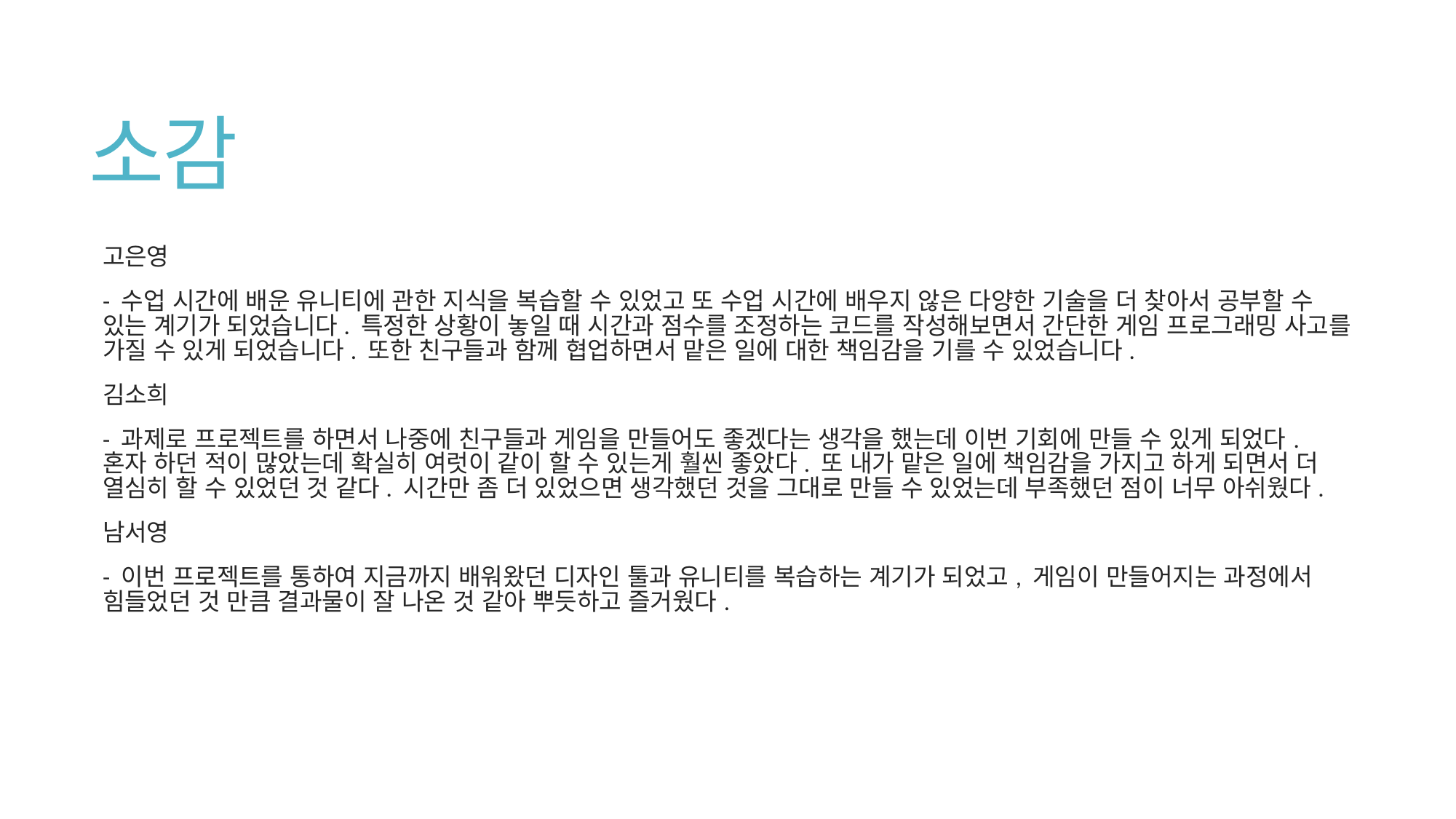

# 소감
고은영
- 수업 시간에 배운 유니티에 관한 지식을 복습할 수 있었고 또 수업 시간에 배우지 않은 다양한 기술을 더 찾아서 공부할 수 있는 계기가 되었습니다. 특정한 상황이 놓일 때 시간과 점수를 조정하는 코드를 작성해보면서 간단한 게임 프로그래밍 사고를 가질 수 있게 되었습니다. 또한 친구들과 함께 협업하면서 맡은 일에 대한 책임감을 기를 수 있었습니다.
김소희
- 과제로 프로젝트를 하면서 나중에 친구들과 게임을 만들어도 좋겠다는 생각을 했는데 이번 기회에 만들 수 있게 되었다. 혼자 하던 적이 많았는데 확실히 여럿이 같이 할 수 있는게 훨씬 좋았다. 또 내가 맡은 일에 책임감을 가지고 하게 되면서 더 열심히 할 수 있었던 것 같다. 시간만 좀 더 있었으면 생각했던 것을 그대로 만들 수 있었는데 부족했던 점이 너무 아쉬웠다.
남서영
- 이번 프로젝트를 통하여 지금까지 배워왔던 디자인 툴과 유니티를 복습하는 계기가 되었고, 게임이 만들어지는 과정에서 힘들었던 것 만큼 결과물이 잘 나온 것 같아 뿌듯하고 즐거웠다.